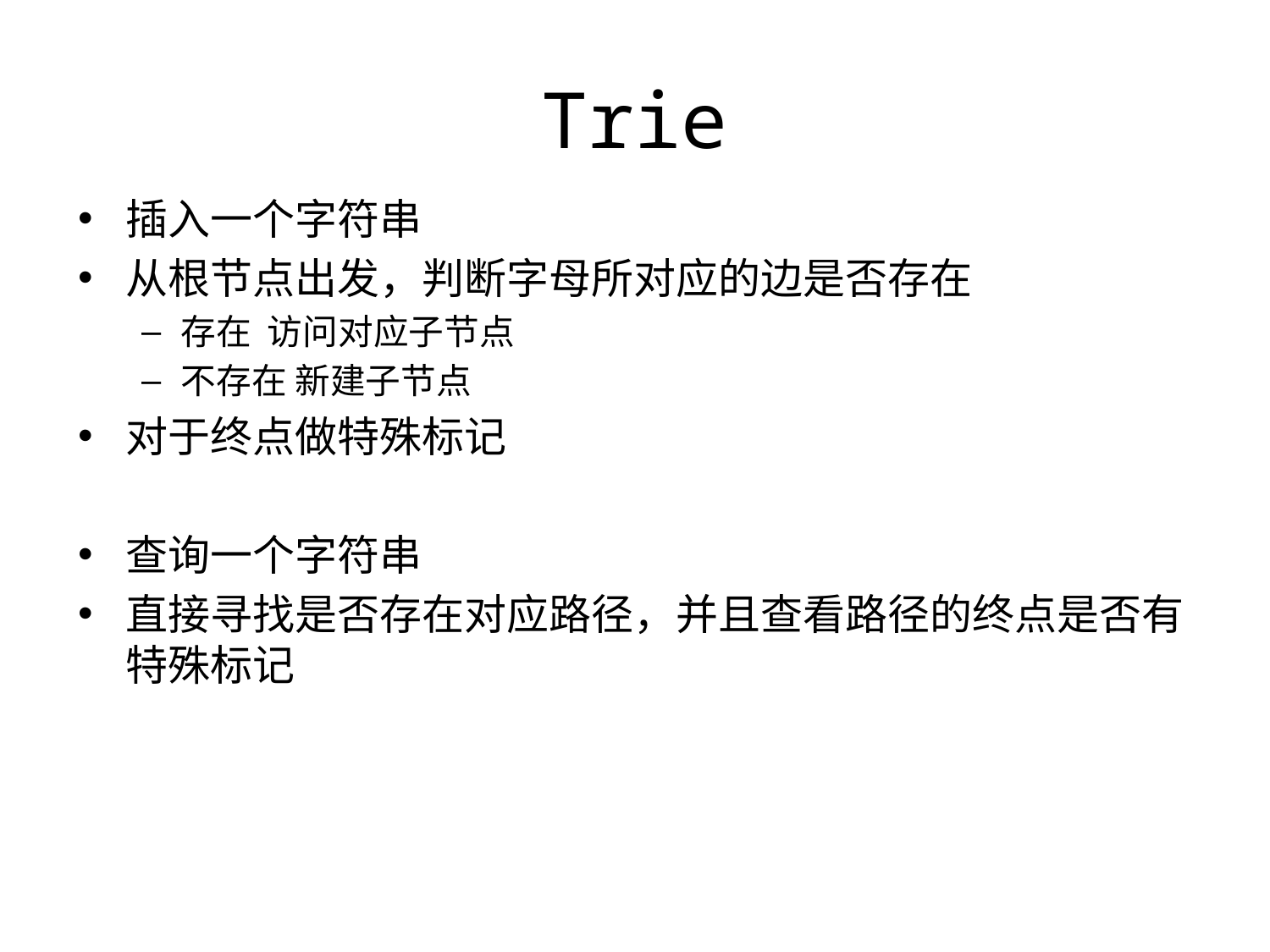

Trie
插入一个字符串
从根节点出发，判断字母所对应的边是否存在
存在  访问对应子节点
不存在 新建子节点
对于终点做特殊标记

查询一个字符串
直接寻找是否存在对应路径，并且查看路径的终点是否有特殊标记